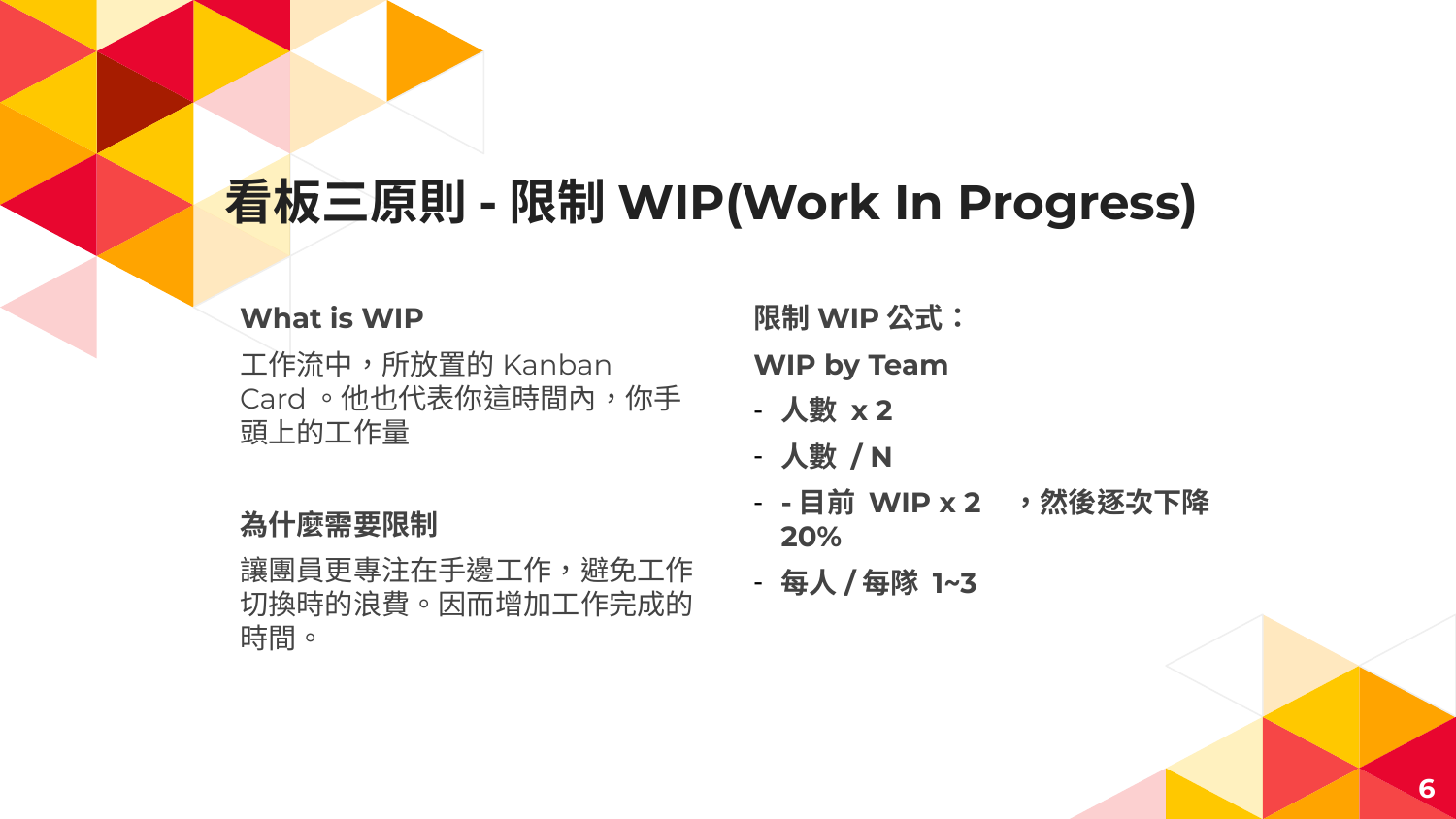

# 看板三原則-限制WIP(Work In Progress)
What is WIP
工作流中，所放置的Kanban Card。他也代表你這時間內，你手頭上的工作量

為什麼需要限制
讓團員更專注在手邊工作，避免工作切換時的浪費。因而增加工作完成的時間。
限制WIP公式：
WIP by Team
人數 x 2
人數 / N
-目前 WIP x 2   ，然後逐次下降20%
每人/每隊 1~3

6